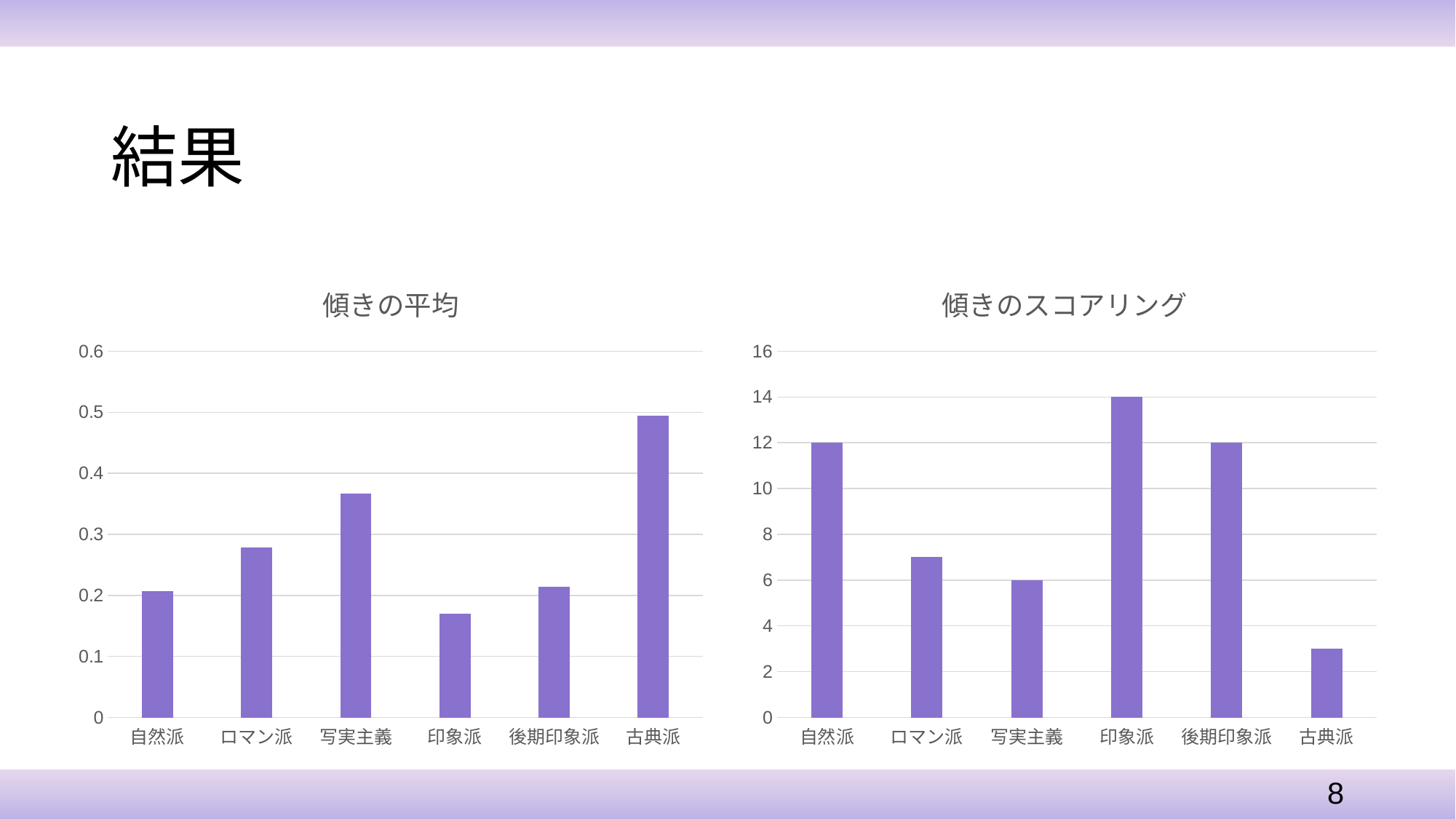

# 結果

### Chart: 傾きの平均

| Category |  |
|---|---|
| 自然派 | 0.2067167 |
| ロマン派 | 0.27807066666666663 |
| 写実主義 | 0.36671716666666665 |
| 印象派 | 0.16935588333333332 |
| 後期印象派 | 0.2146528333333333 |
| 古典派 | 0.494103 |

### Chart: 傾きのスコアリング

| Category |  |
|---|---|
| 自然派 | 12.0 |
| ロマン派 | 7.0 |
| 写実主義 | 6.0 |
| 印象派 | 14.0 |
| 後期印象派 | 12.0 |
| 古典派 | 3.0 |
8